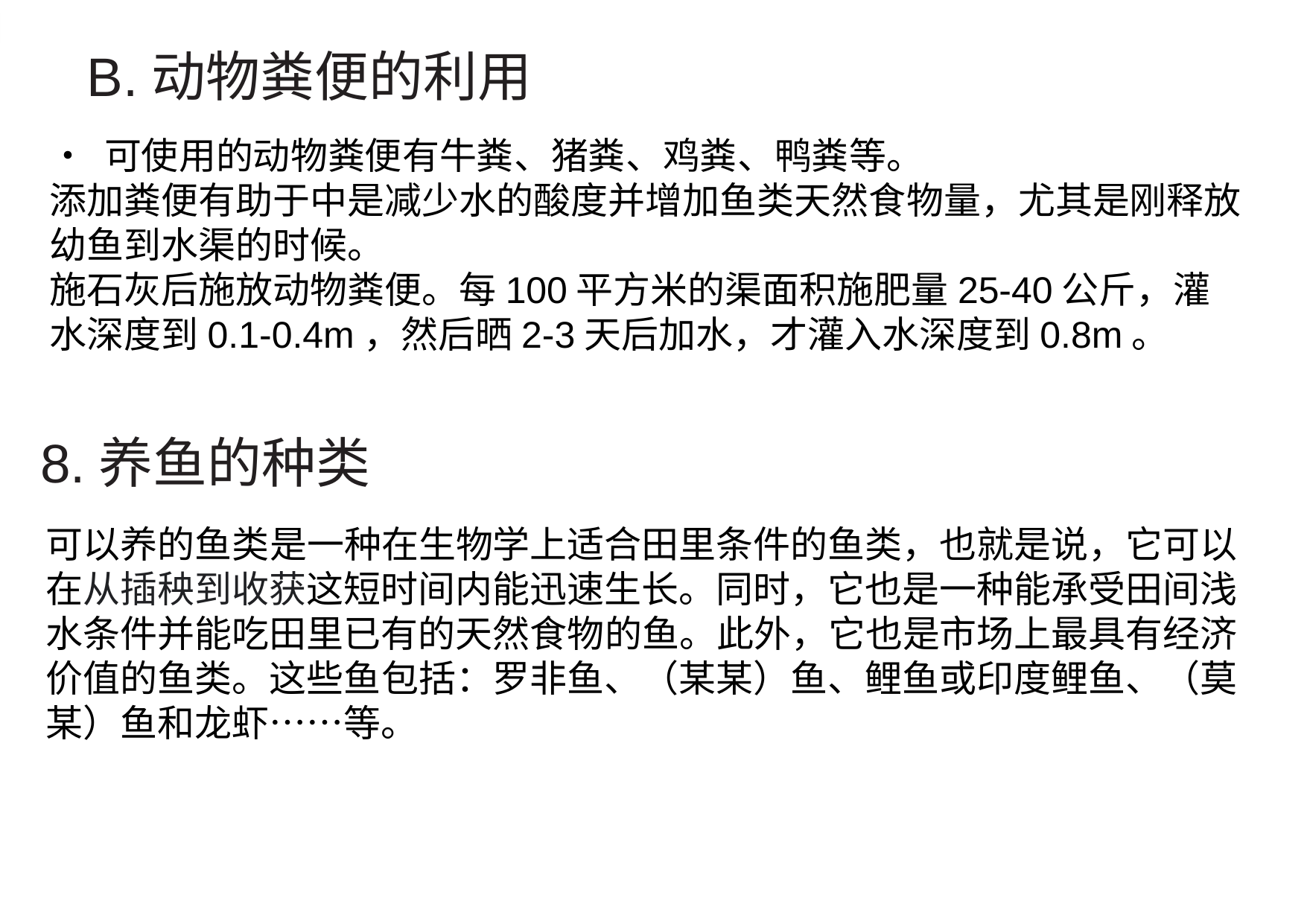

B.动物粪便的利用
• 可使用的动物粪便有牛粪、猪粪、鸡粪、鸭粪等。
添加粪便有助于中是减少水的酸度并增加鱼类天然食物量，尤其是刚释放幼鱼到水渠的时候。
施石灰后施放动物粪便。每100平方米的渠面积施肥量25-40公斤，灌水深度到0.1-0.4m，然后晒2-3天后加水，才灌入水深度到0.8m。
8.养鱼的种类
可以养的鱼类是一种在生物学上适合田里条件的鱼类，也就是说，它可以在从插秧到收获这短时间内能迅速生长。同时，它也是一种能承受田间浅水条件并能吃田里已有的天然食物的鱼。此外，它也是市场上最具有经济价值的鱼类。这些鱼包括：罗非鱼、（某某）鱼、鲤鱼或印度鲤鱼、（莫某）鱼和龙虾……等。